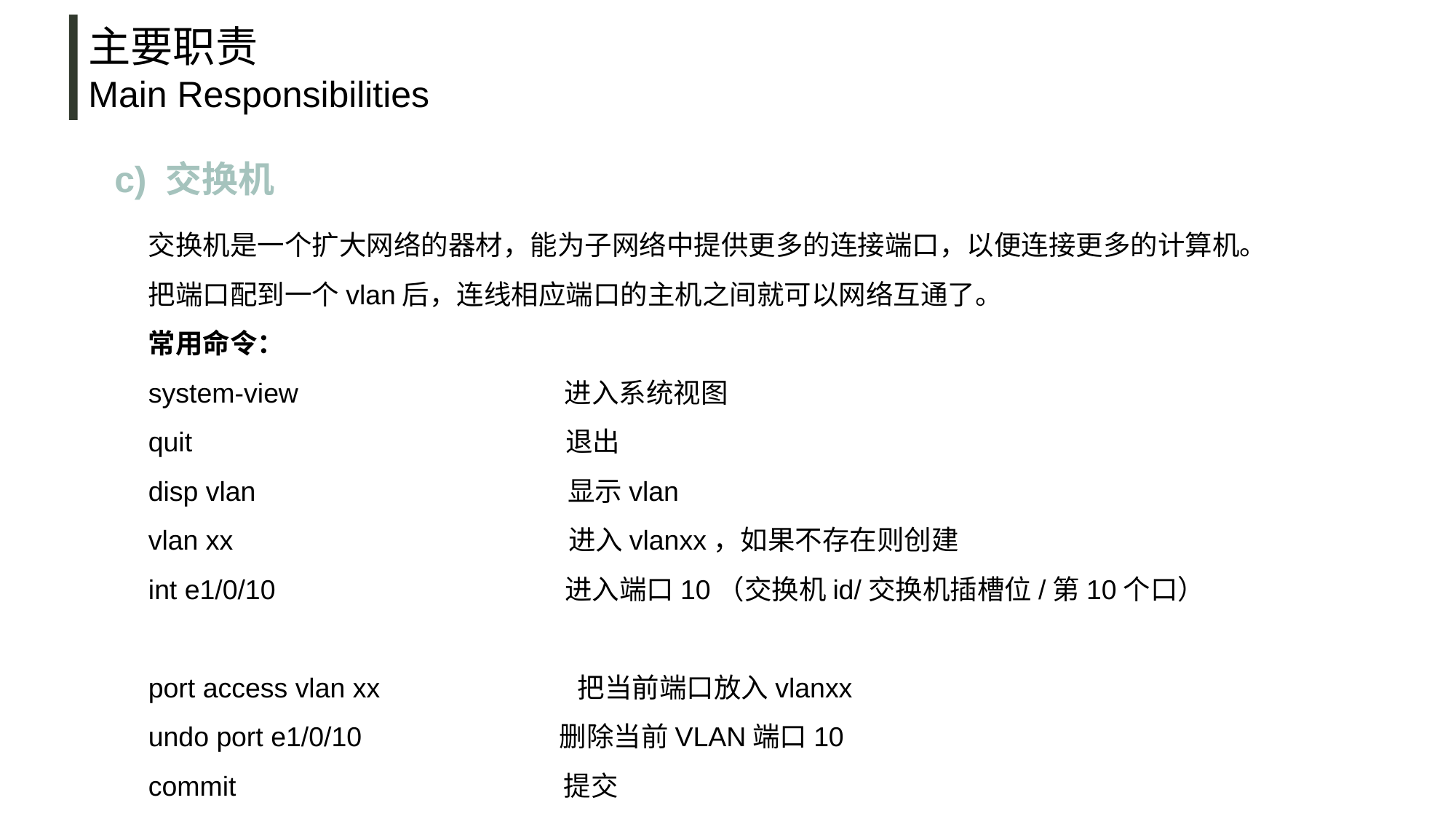

主要职责
Main Responsibilities
 c) 交换机
交换机是一个扩大网络的器材，能为子网络中提供更多的连接端口，以便连接更多的计算机。把端口配到一个vlan后，连线相应端口的主机之间就可以网络互通了。
常用命令：
system-view                                  进入系统视图
quit                                                退出
disp vlan                                        显示vlan
vlan xx                                           进入vlanxx，如果不存在则创建
int e1/0/10                                     进入端口10（交换机id/交换机插槽位/第10个口）
port access vlan xx                         把当前端口放入vlanxx
undo port e1/0/10                         删除当前VLAN端口10
commit                                          提交